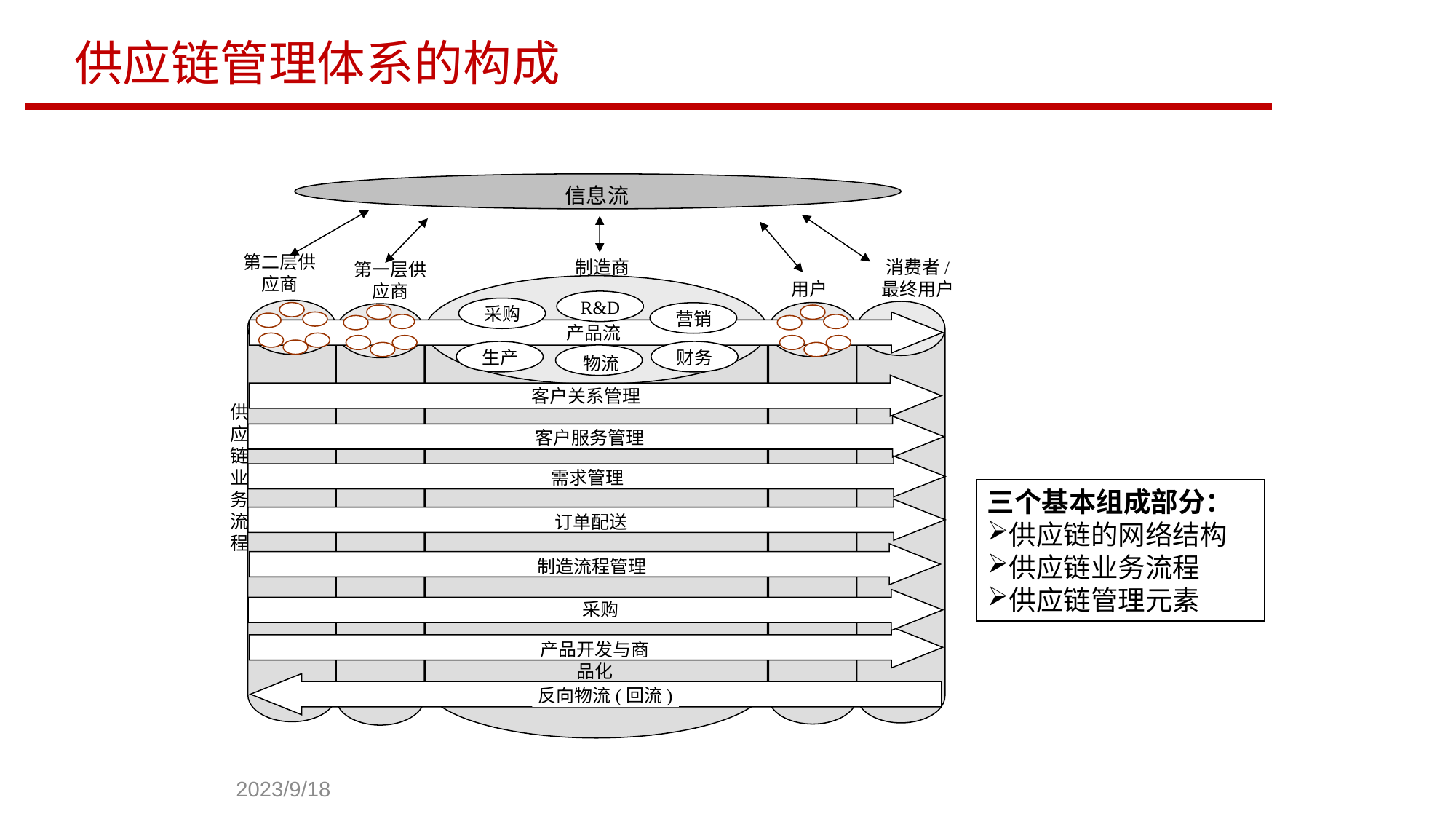

供应链管理体系的构成

信息流

第二层供应商
制造商
消费者/
最终用户
第一层供应商

用户

R&D

采购

营销

产品流

生产
财务
物流

客户关系管理
供应链业务流程

客户服务管理

需求管理

订单配送

制造流程管理

采购

产品开发与商品化

反向物流(回流)
三个基本组成部分：
供应链的网络结构
供应链业务流程
供应链管理元素
2023/9/18